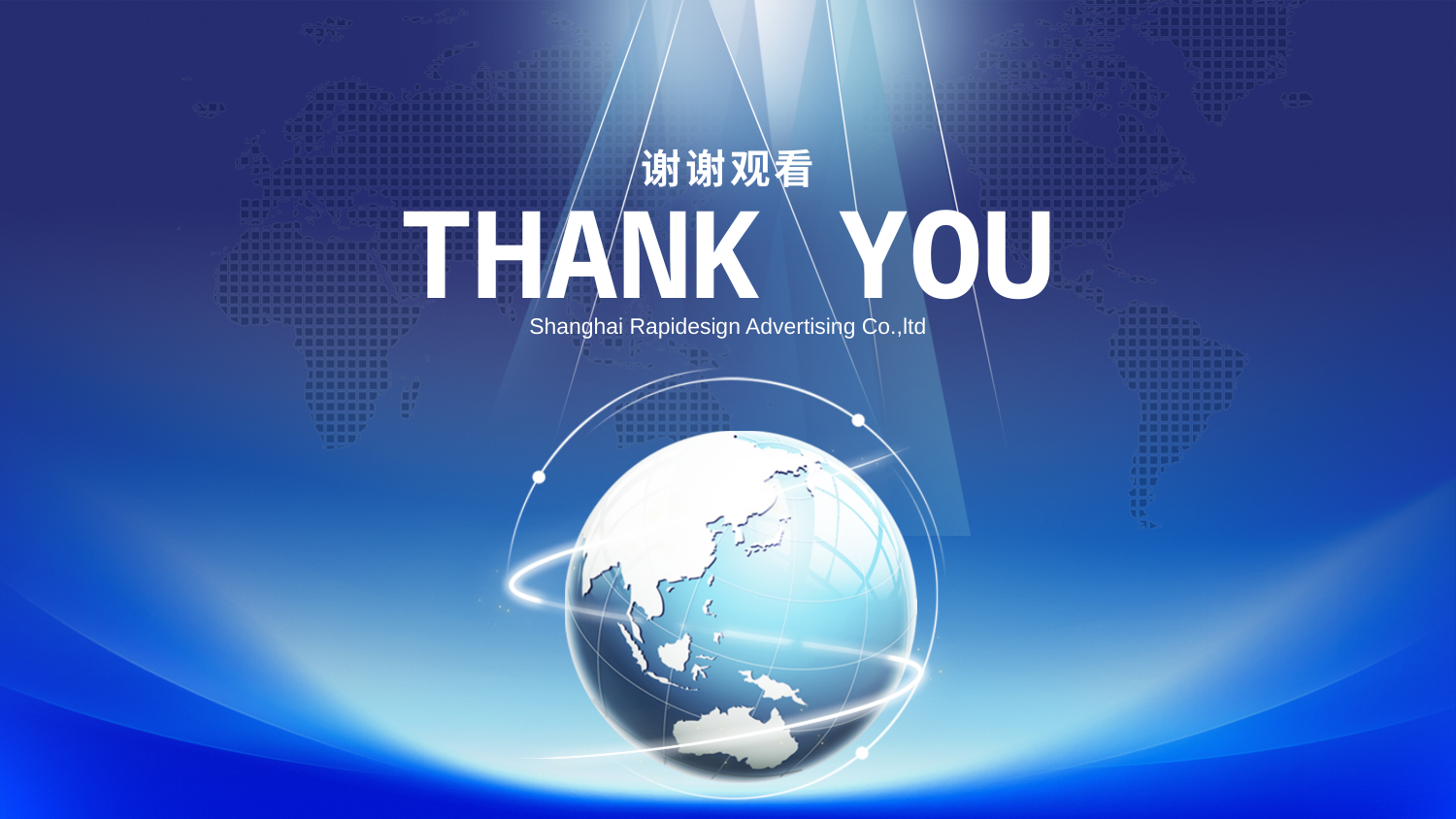

谢谢观看
THANK YOU
Shanghai Rapidesign Advertising Co.,ltd